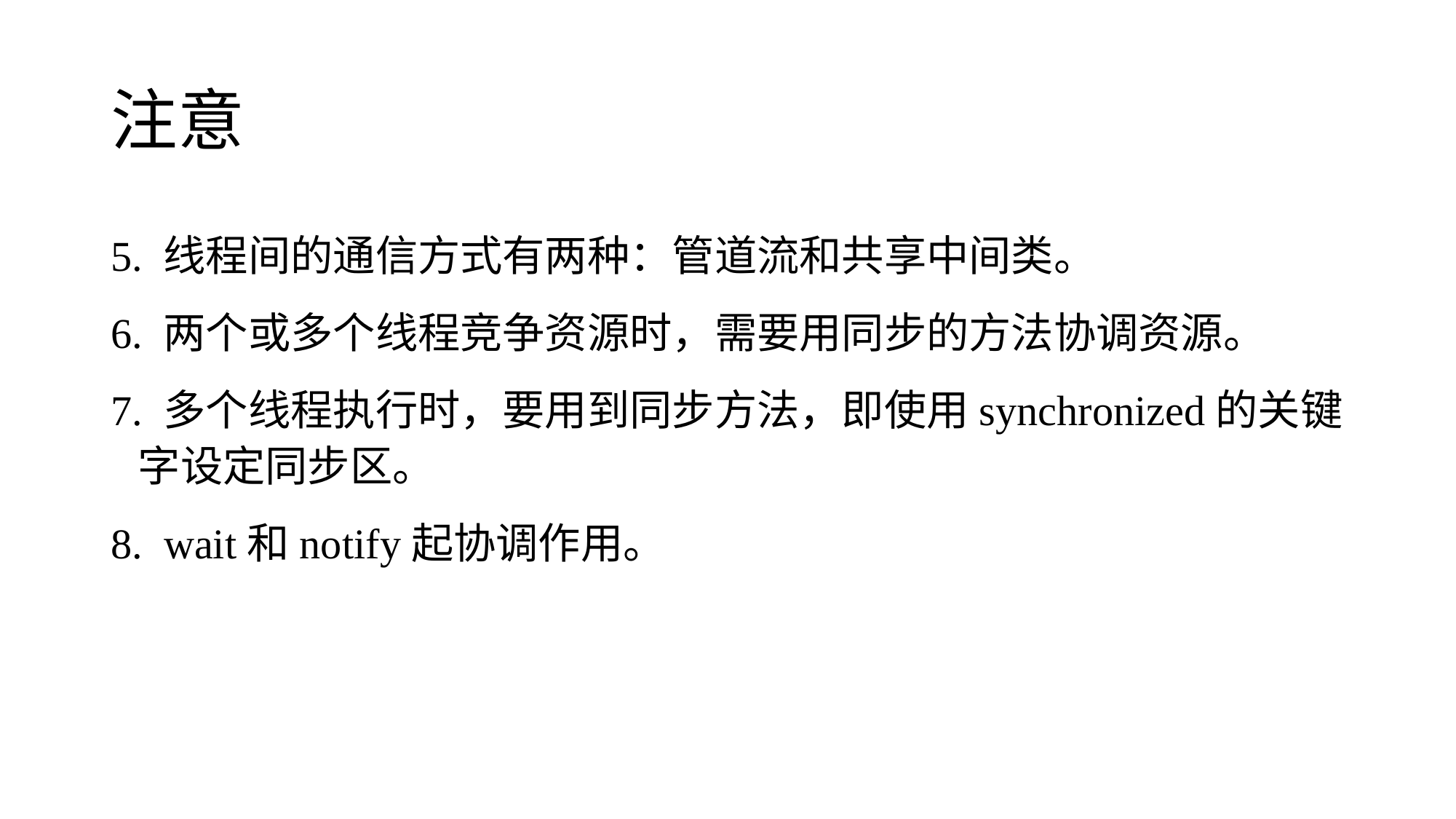

# 注意
5. 线程间的通信方式有两种：管道流和共享中间类。
6. 两个或多个线程竞争资源时，需要用同步的方法协调资源。
7. 多个线程执行时，要用到同步方法，即使用synchronized的关键字设定同步区。
8.  wait和notify起协调作用。